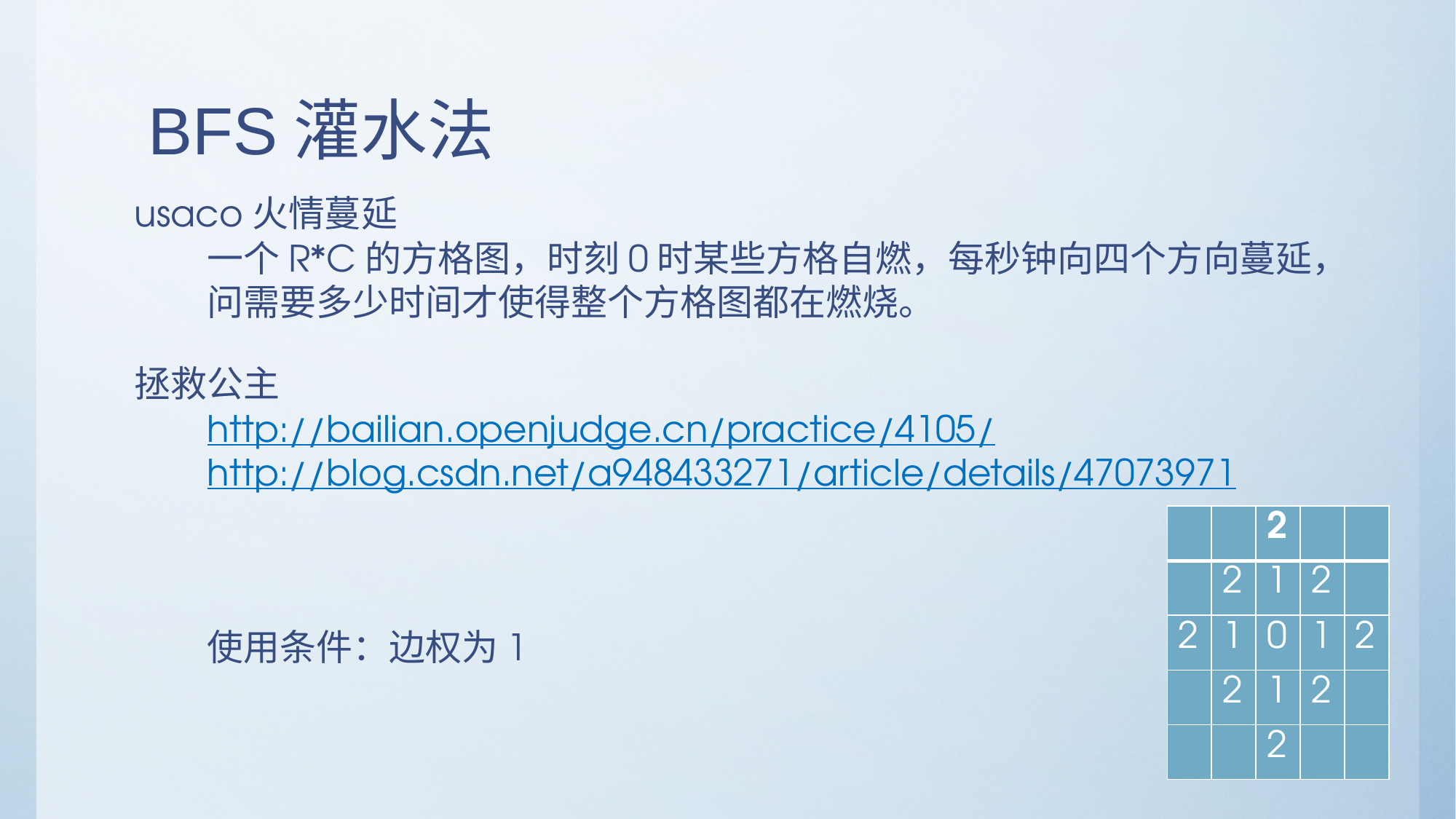

# BFS灌水法
usaco火情蔓延
一个R*C的方格图，时刻0时某些方格自燃，每秒钟向四个方向蔓延，问需要多少时间才使得整个方格图都在燃烧。

拯救公主
http://bailian.openjudge.cn/practice/4105/
http://blog.csdn.net/a948433271/article/details/47073971

使用条件：边权为1
|  |  | 2 |  |  |
| --- | --- | --- | --- | --- |
|  | 2 | 1 | 2 |  |
| 2 | 1 | 0 | 1 | 2 |
|  | 2 | 1 | 2 |  |
|  |  | 2 |  |  |